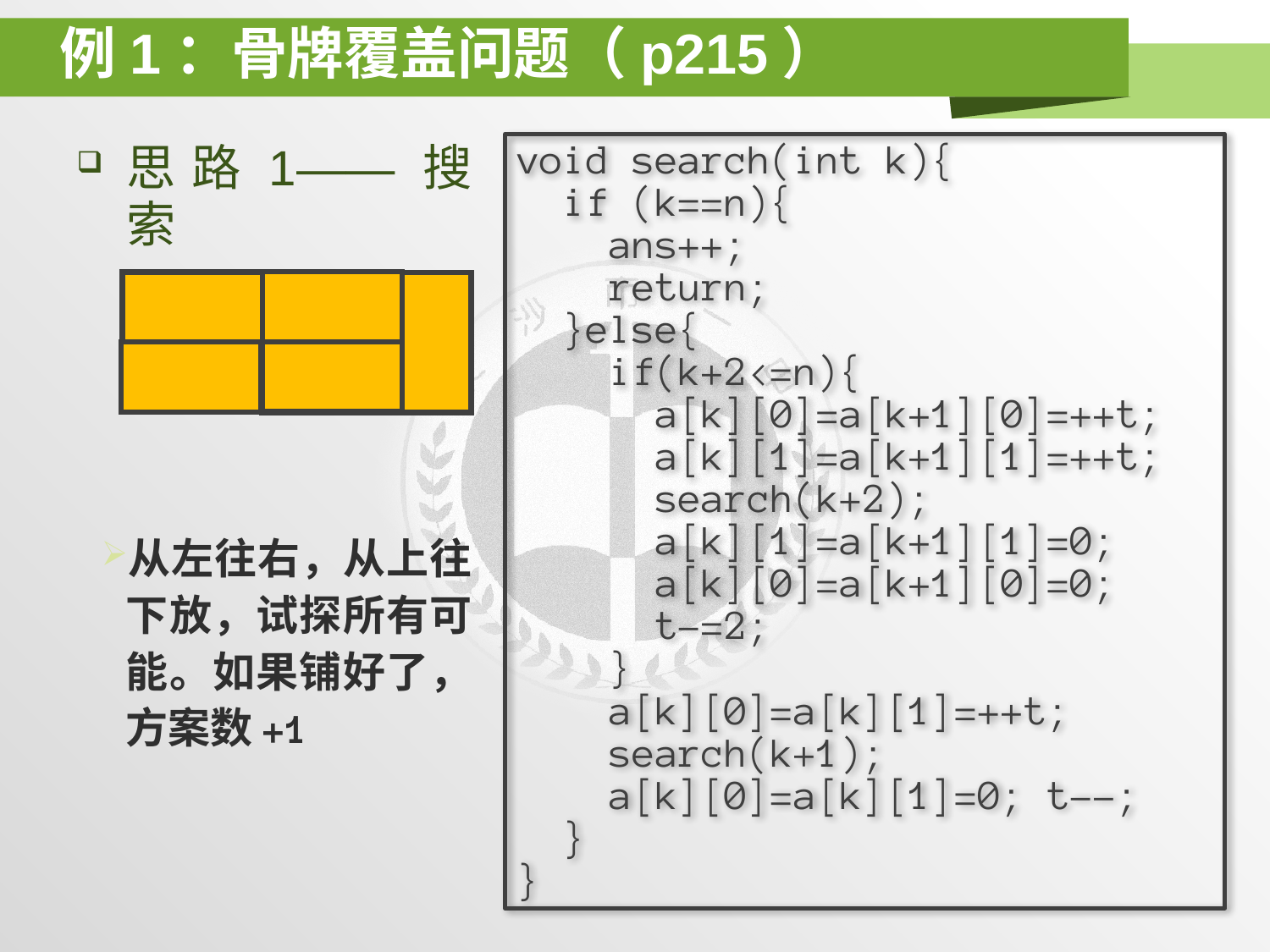

# 例1：骨牌覆盖问题（p215）
思路1——搜索

从左往右，从上往下放，试探所有可能。如果铺好了，方案数+1

void search(int k){
  if (k==n){
    ans++;
    return;
  }else{
    if(k+2<=n){
      a[k][0]=a[k+1][0]=++t;
      a[k][1]=a[k+1][1]=++t;
      search(k+2);
      a[k][1]=a[k+1][1]=0;
      a[k][0]=a[k+1][0]=0;
      t-=2;
    }
    a[k][0]=a[k][1]=++t;
    search(k+1);
    a[k][0]=a[k][1]=0; t--;
  }
}